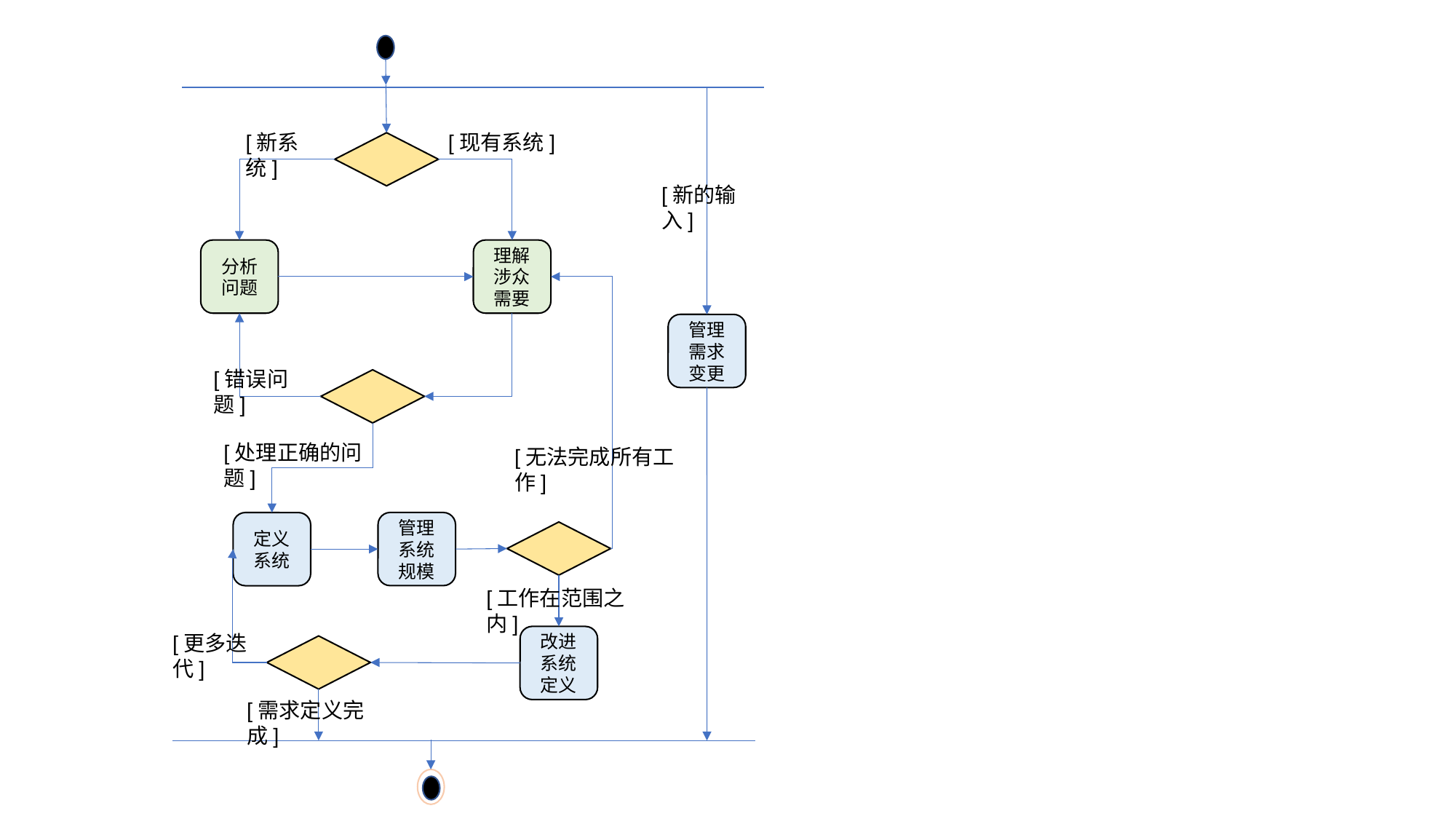

[新系统]
[现有系统]

[新的输入]
分析问题
理解涉众需要
管理需求变更
[错误问题]

[处理正确的问题]
[无法完成所有工作]
管理系统规模
定义系统

[工作在范围之内]
[更多迭代]
改进系统定义

[需求定义完成]